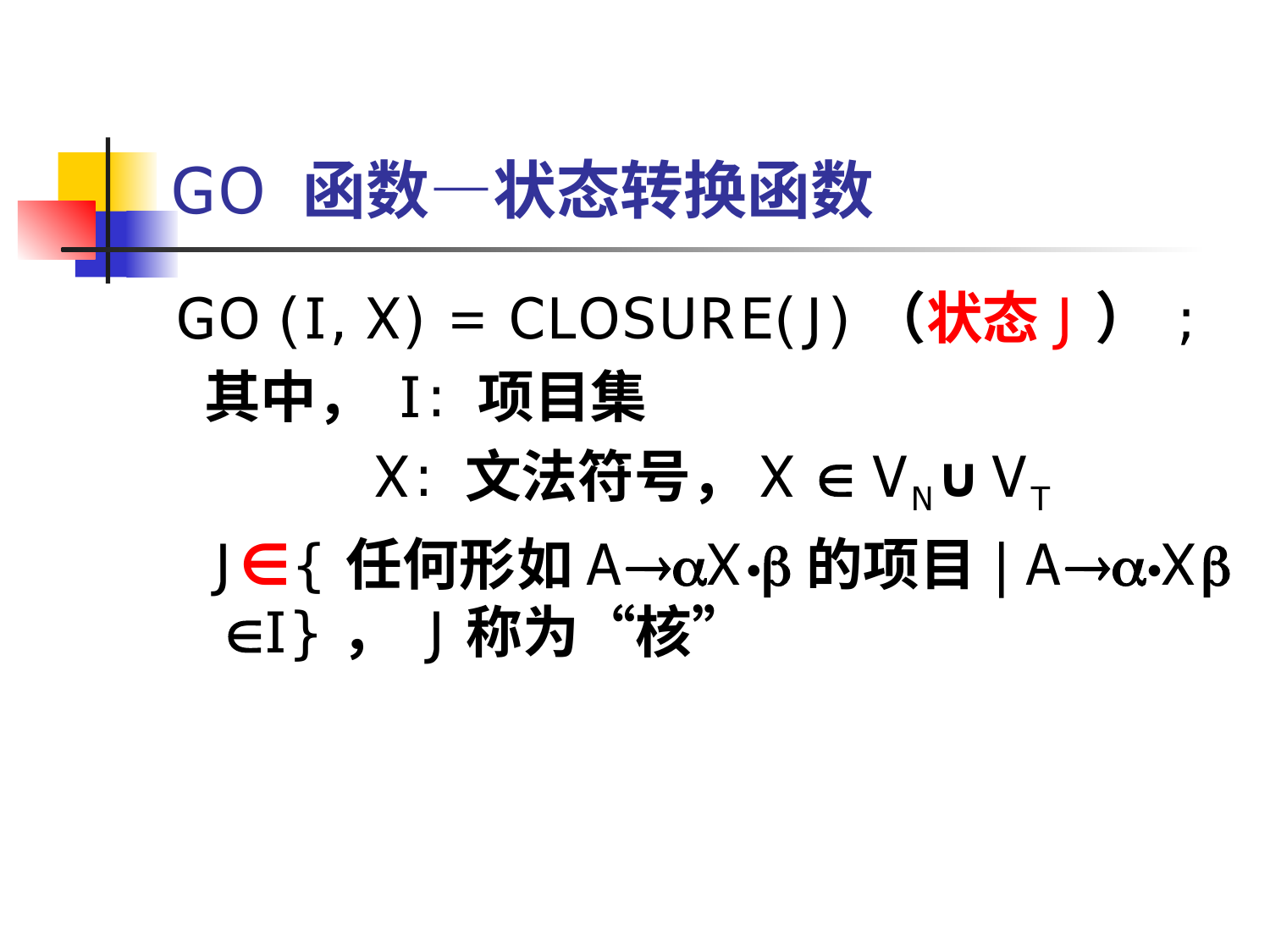

# GO 函数—状态转换函数
GO (I, X) = CLOSURE(J)（状态J） ;
 其中， I: 项目集
            X: 文法符号，X ∈ VN∪VT
  J∈{任何形如A→αX•β的项目|A→α•Xβ ∈I}， J称为“核”